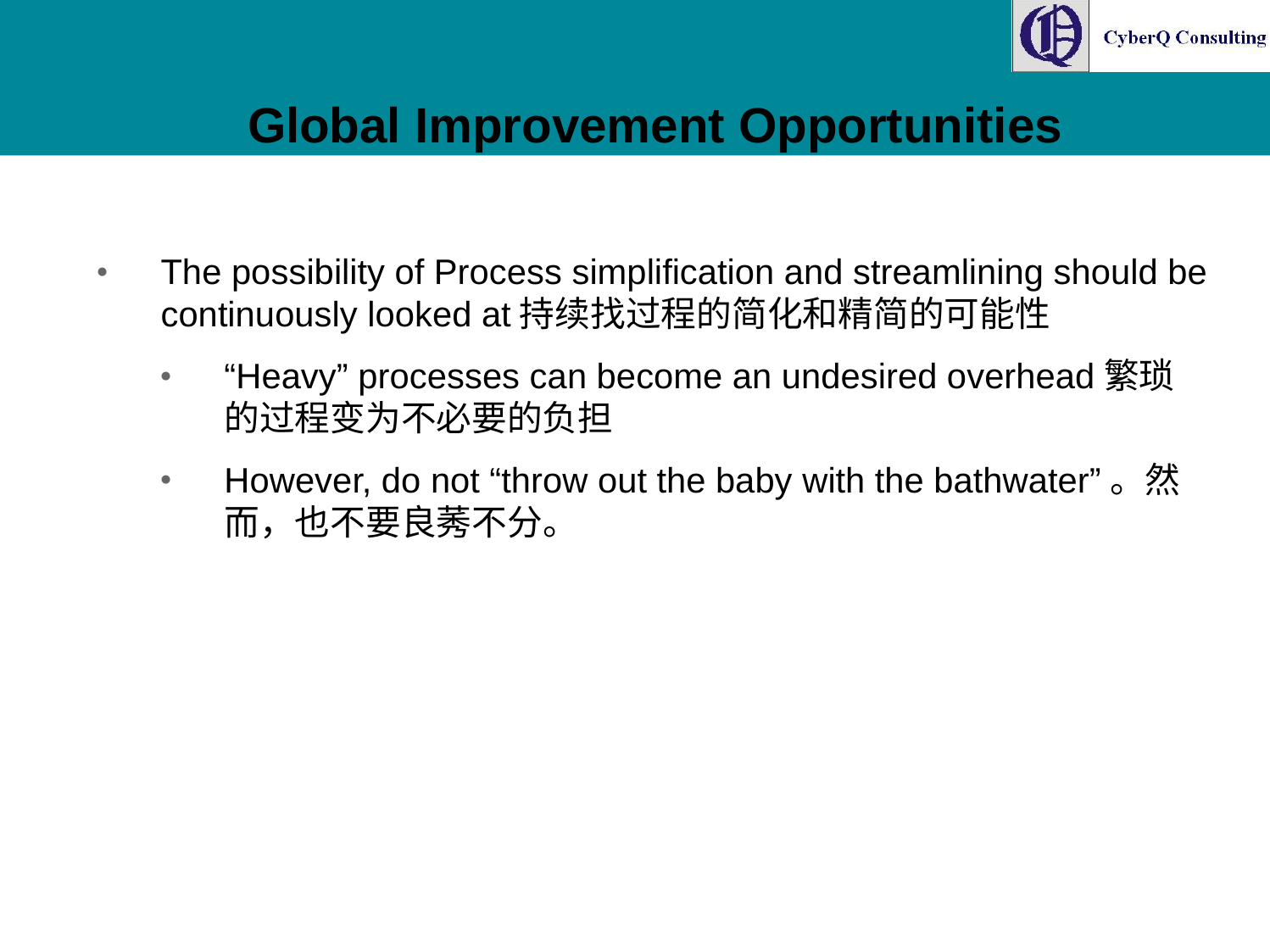

Global Improvement Opportunities

The possibility of Process simplification and streamlining should be continuously looked at持续找过程的简化和精简的可能性
“Heavy” processes can become an undesired overhead繁琐 的过程变为不必要的负担
However, do not “throw out the baby with the bathwater”。然而，也不要良莠不分。